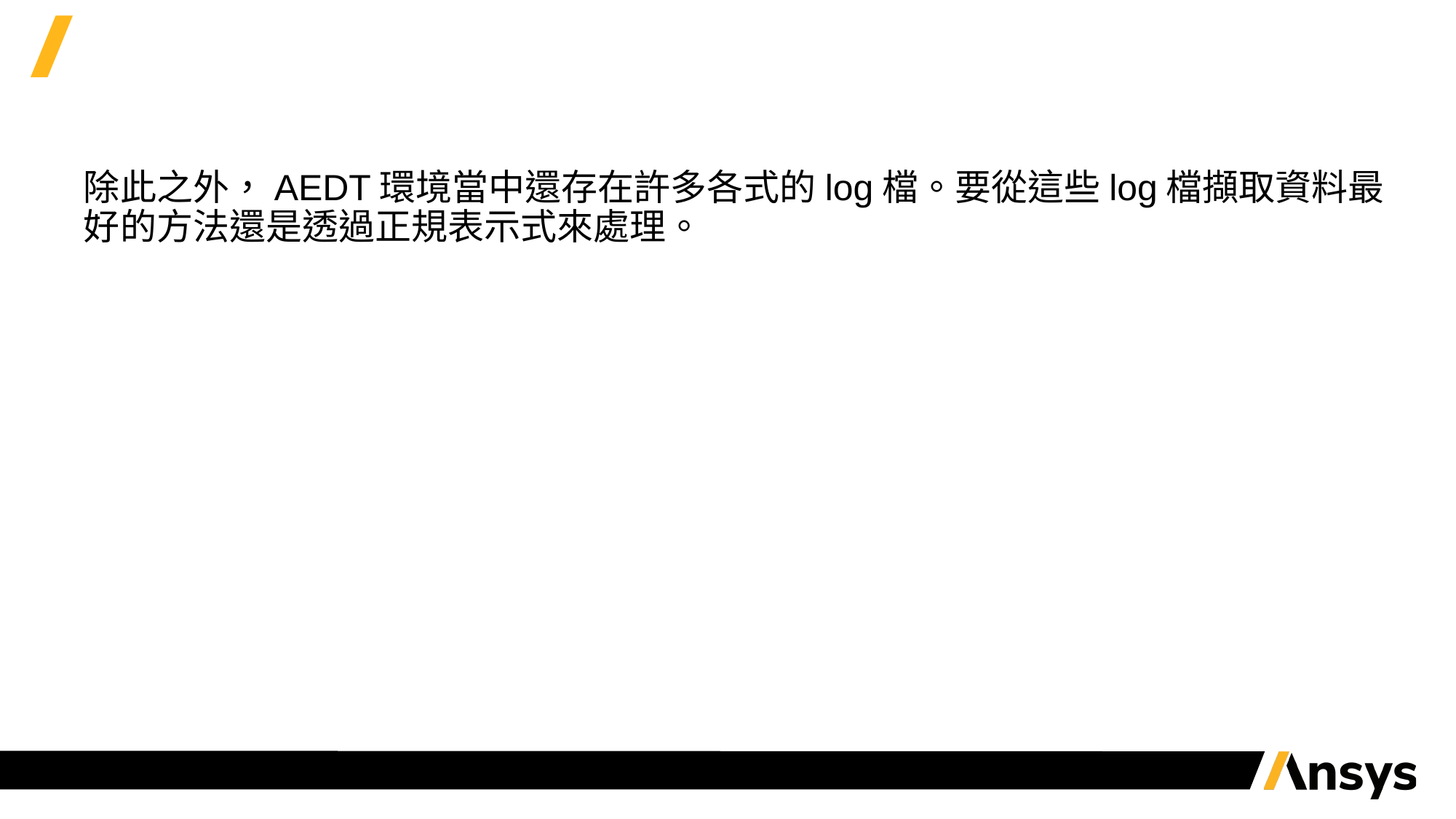

#
除此之外，AEDT環境當中還存在許多各式的log檔。要從這些log檔擷取資料最好的方法還是透過正規表示式來處理。